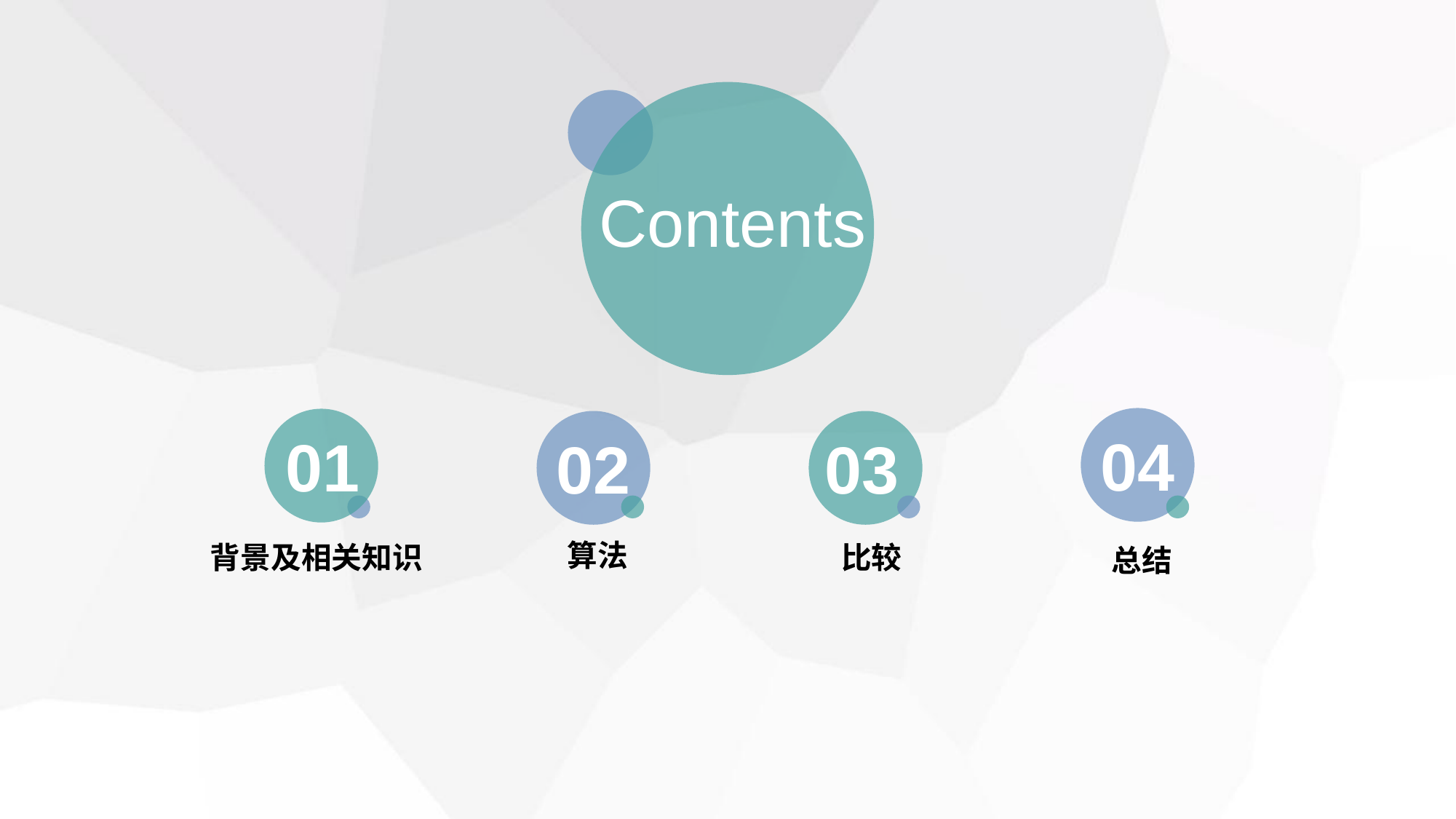

Contents

04
01
02
03

算法
比较
背景及相关知识
总结